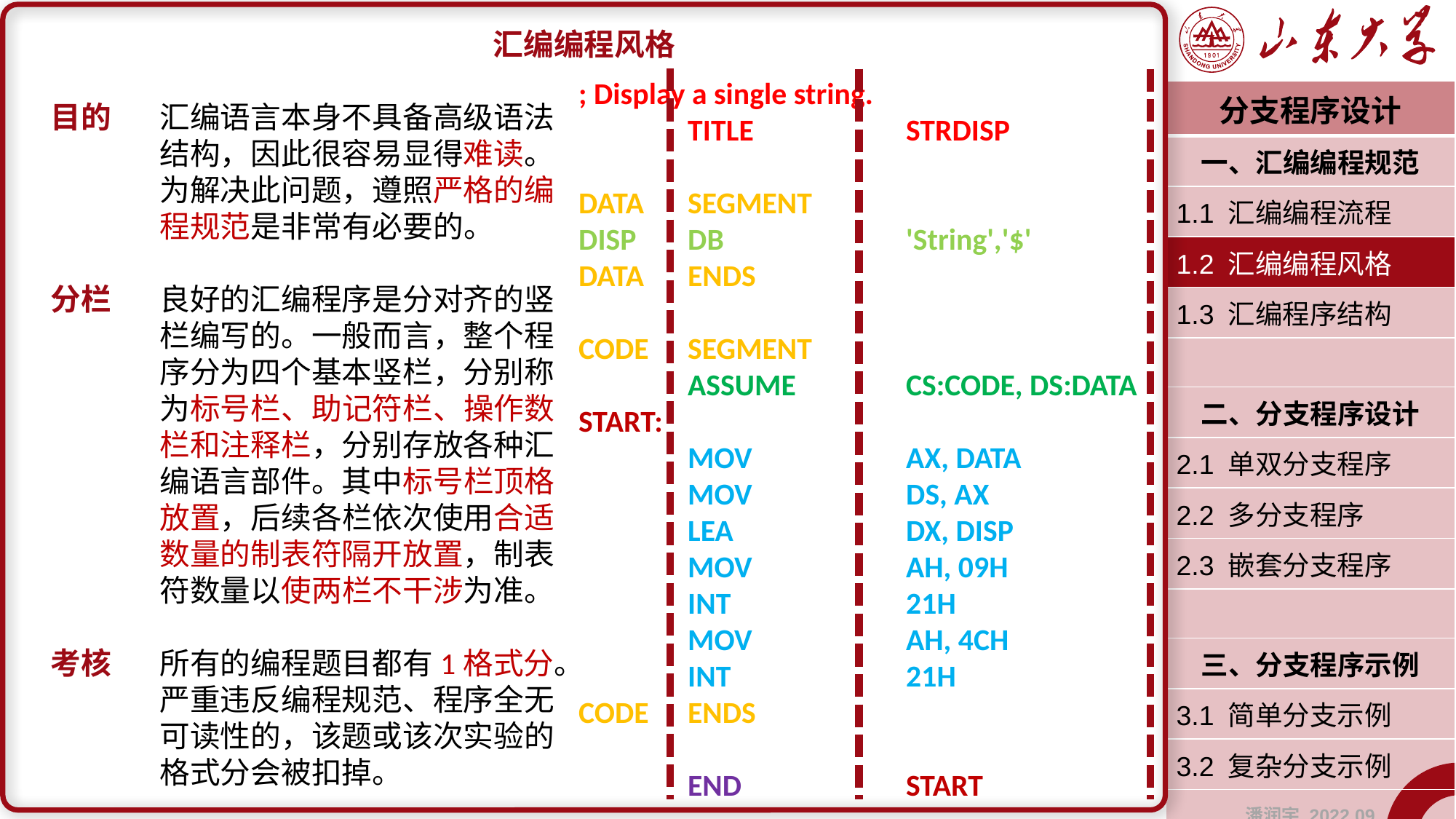

汇编编程风格

目的	汇编语言本身不具备高级语法
	结构，因此很容易显得难读。
	为解决此问题，遵照严格的编
	程规范是非常有必要的。

分栏	良好的汇编程序是分对齐的竖
	栏编写的。一般而言，整个程
	序分为四个基本竖栏，分别称
	为标号栏、助记符栏、操作数
	栏和注释栏，分别存放各种汇
	编语言部件。其中标号栏顶格
	放置，后续各栏依次使用合适
	数量的制表符隔开放置，制表
	符数量以使两栏不干涉为准。

考核	所有的编程题目都有1格式分。
	严重违反编程规范、程序全无
	可读性的，该题或该次实验的
	格式分会被扣掉。

; Display a single string.
	TITLE		STRDISP

DATA	SEGMENT
DISP 	DB 		'String','$'
DATA	ENDS

CODE	SEGMENT
	ASSUME		CS:CODE, DS:DATA
START:
	MOV		AX, DATA
    	MOV		DS, AX
    	LEA		DX, DISP
	MOV		AH, 09H
	INT     		21H
	MOV     		AH, 4CH
	INT		21H
CODE	ENDS

	END 		START
| 分支程序设计 |
| --- |
| 一、汇编编程规范 |
| 1.1 汇编编程流程 |
| 1.2 汇编编程风格 |
| 1.3 汇编程序结构 |
|  |
| 二、分支程序设计 |
| 2.1 单双分支程序 |
| 2.2 多分支程序 |
| 2.3 嵌套分支程序 |
|  |
| 三、分支程序示例 |
| 3.1 简单分支示例 |
| 3.2 复杂分支示例 |
| 潘润宇 2022.09 |